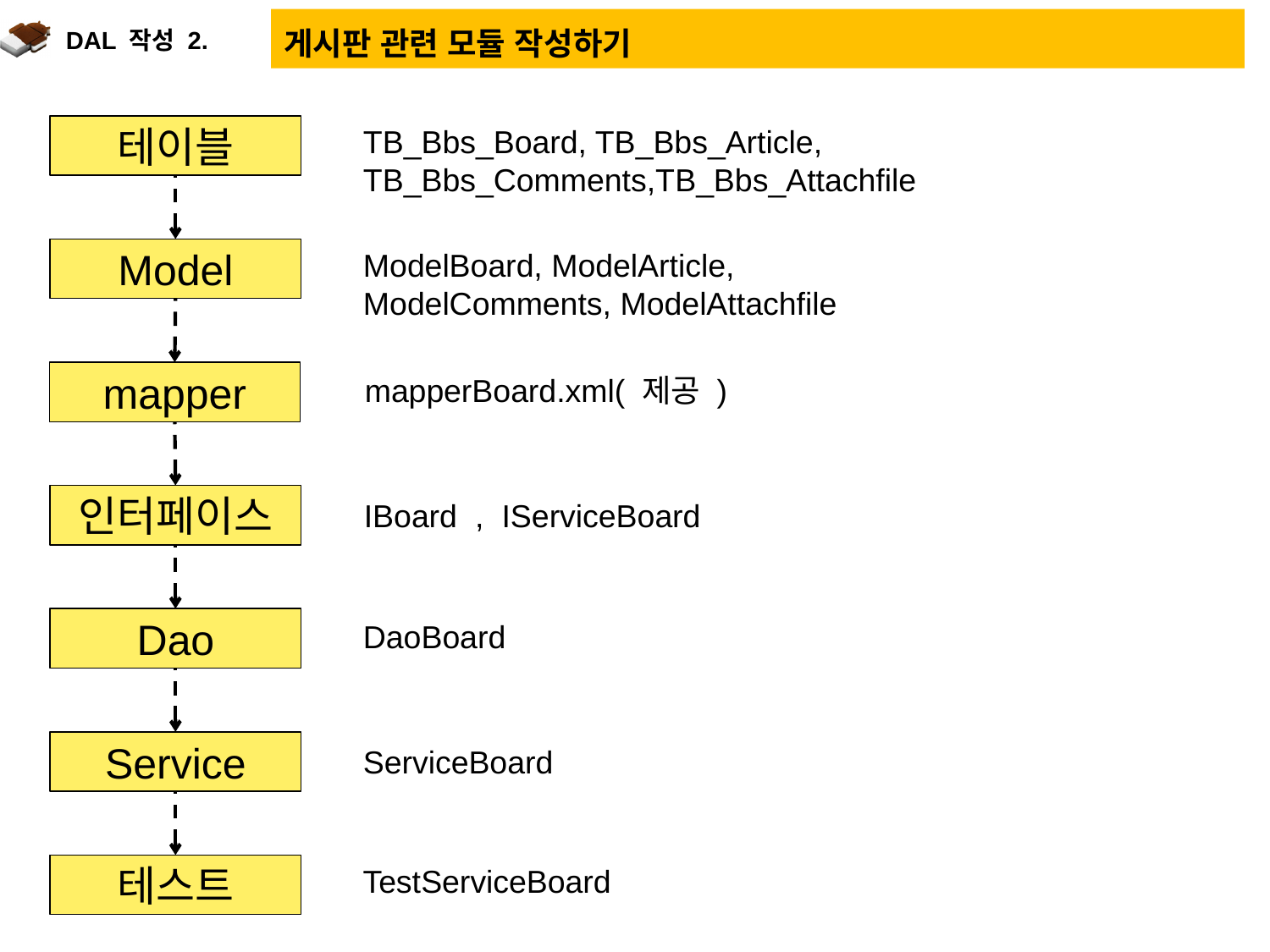

DAL 작성 2.
# 게시판 관련 모듈 작성하기

테이블
TB_Bbs_Board, TB_Bbs_Article,
TB_Bbs_Comments,TB_Bbs_Attachfile
Model
ModelBoard, ModelArticle,
ModelComments, ModelAttachfile
mapper
mapperBoard.xml( 제공 )
인터페이스
IBoard  ,  IServiceBoard
Dao
DaoBoard
Service
ServiceBoard
테스트
TestServiceBoard